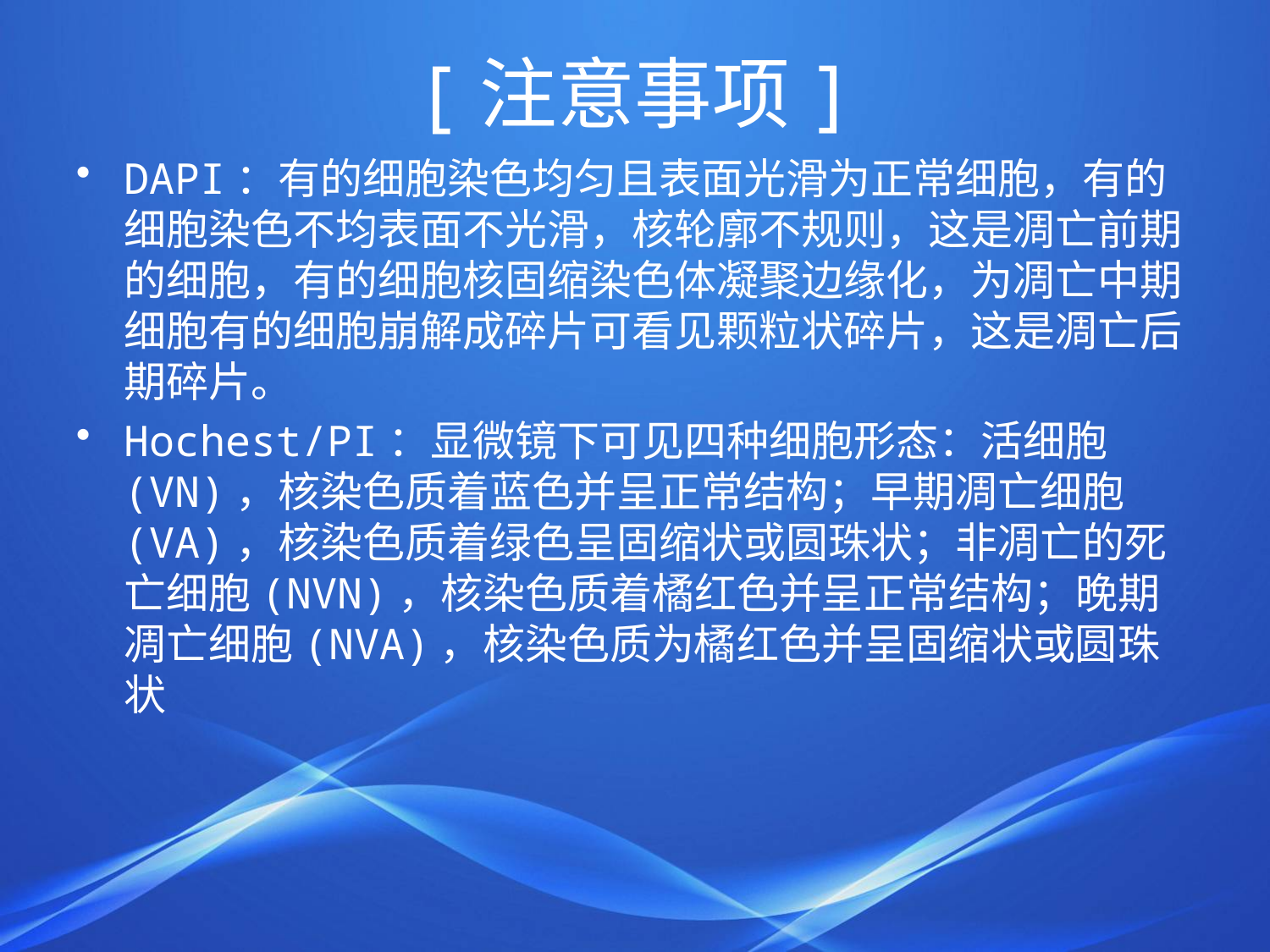

# [注意事项]
DAPI：有的细胞染色均匀且表面光滑为正常细胞，有的细胞染色不均表面不光滑，核轮廓不规则，这是凋亡前期的细胞，有的细胞核固缩染色体凝聚边缘化，为凋亡中期细胞有的细胞崩解成碎片可看见颗粒状碎片，这是凋亡后期碎片。
Hochest/PI：显微镜下可见四种细胞形态：活细胞(VN)，核染色质着蓝色并呈正常结构；早期凋亡细胞(VA)，核染色质着绿色呈固缩状或圆珠状；非凋亡的死亡细胞(NVN)，核染色质着橘红色并呈正常结构；晚期凋亡细胞(NVA)，核染色质为橘红色并呈固缩状或圆珠状